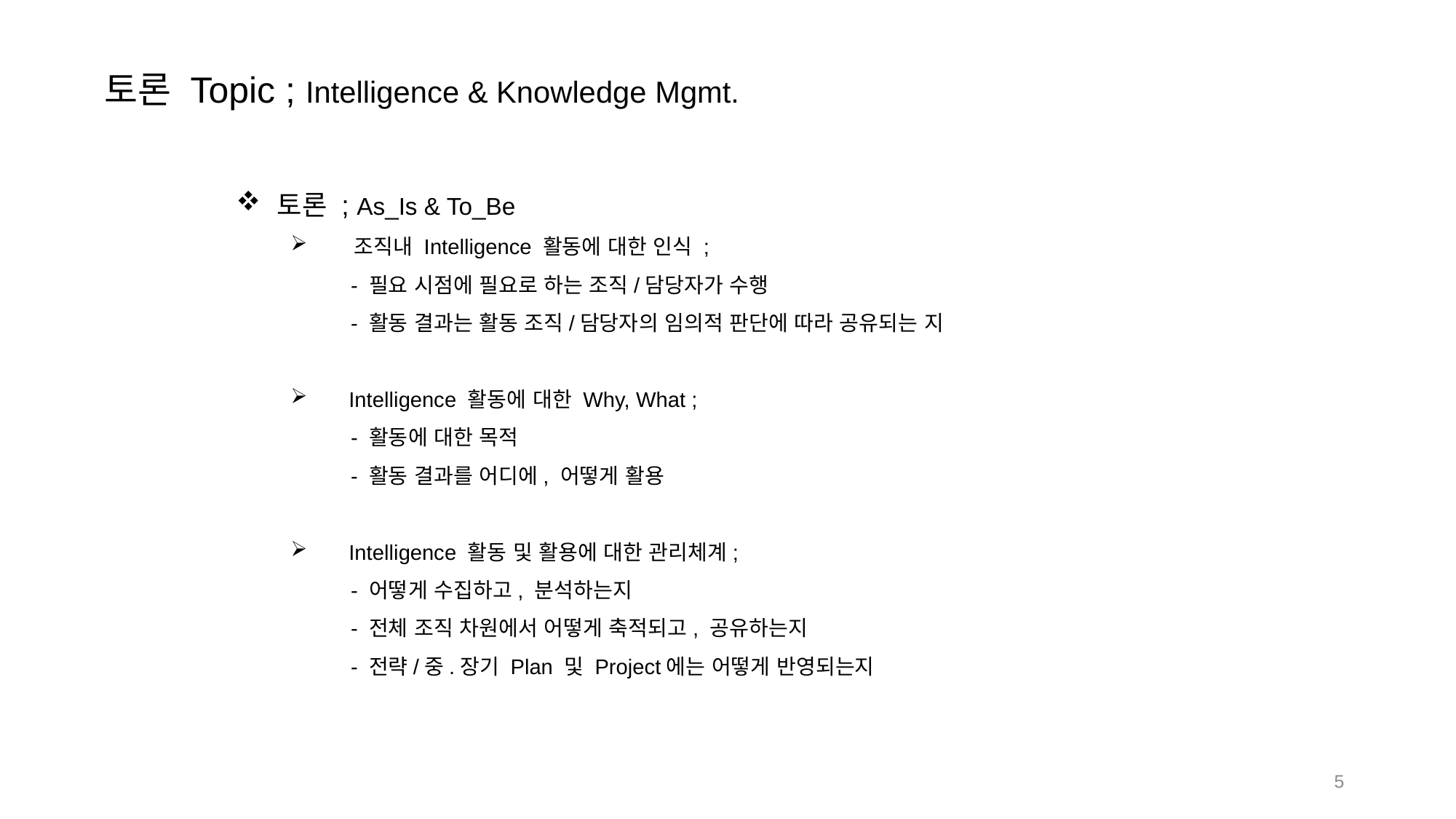

토론 Topic ; Intelligence & Knowledge Mgmt.
토론 ; As_Is & To_Be
    조직내 Intelligence 활동에 대한 인식 ;
          - 필요 시점에 필요로 하는 조직/담당자가 수행
          - 활동 결과는 활동 조직/담당자의 임의적 판단에 따라 공유되는 지

    Intelligence 활동에 대한 Why, What ;
          - 활동에 대한 목적
          - 활동 결과를 어디에, 어떻게 활용

    Intelligence 활동 및 활용에 대한 관리체계;
          - 어떻게 수집하고, 분석하는지
          - 전체 조직 차원에서 어떻게 축적되고, 공유하는지
          - 전략/중.장기 Plan 및 Project에는 어떻게 반영되는지
5